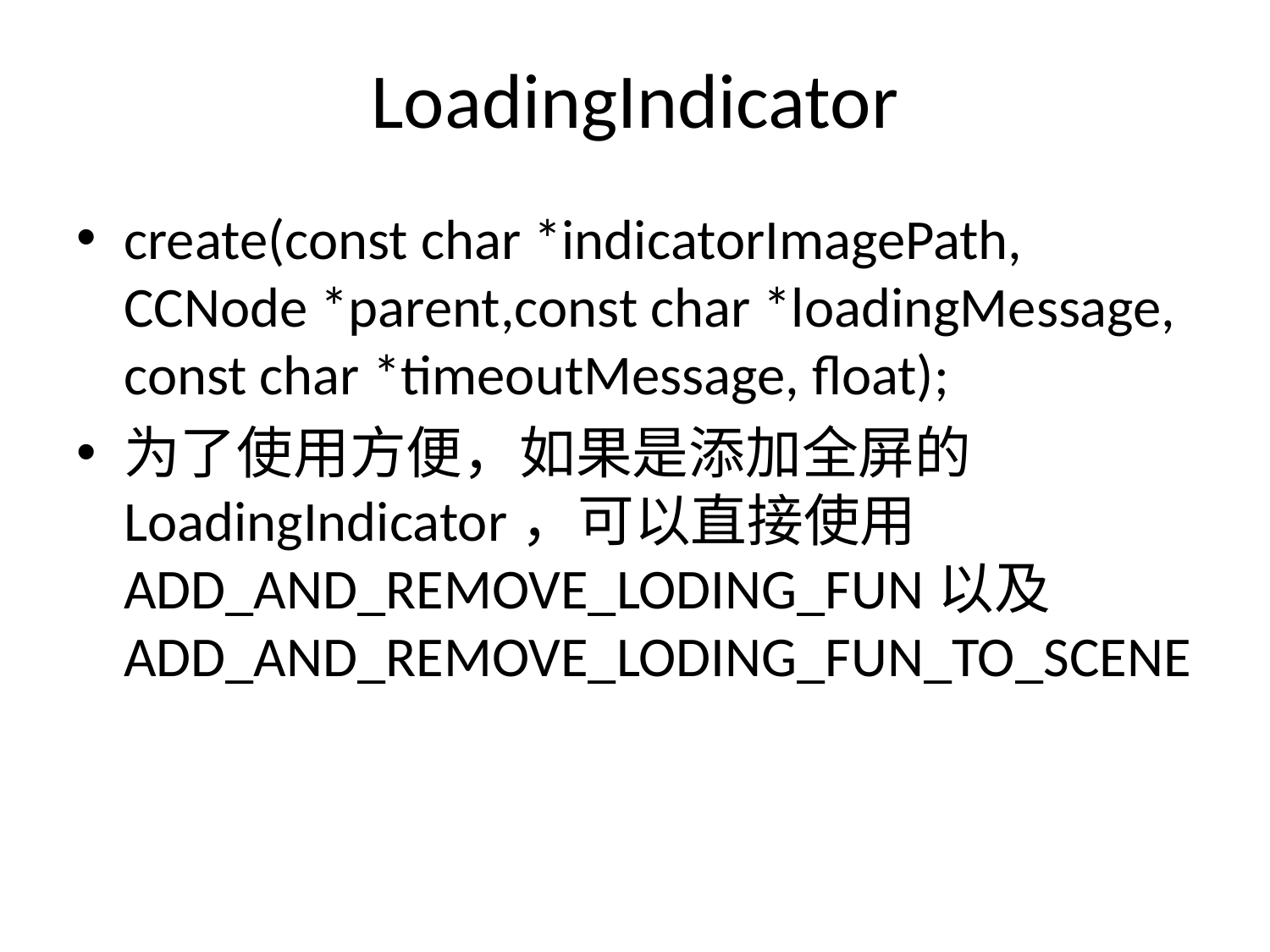

# LoadingIndicator
create(const char *indicatorImagePath, CCNode *parent,const char *loadingMessage, const char *timeoutMessage, float);
为了使用方便，如果是添加全屏的LoadingIndicator，可以直接使用ADD_AND_REMOVE_LODING_FUN以及ADD_AND_REMOVE_LODING_FUN_TO_SCENE